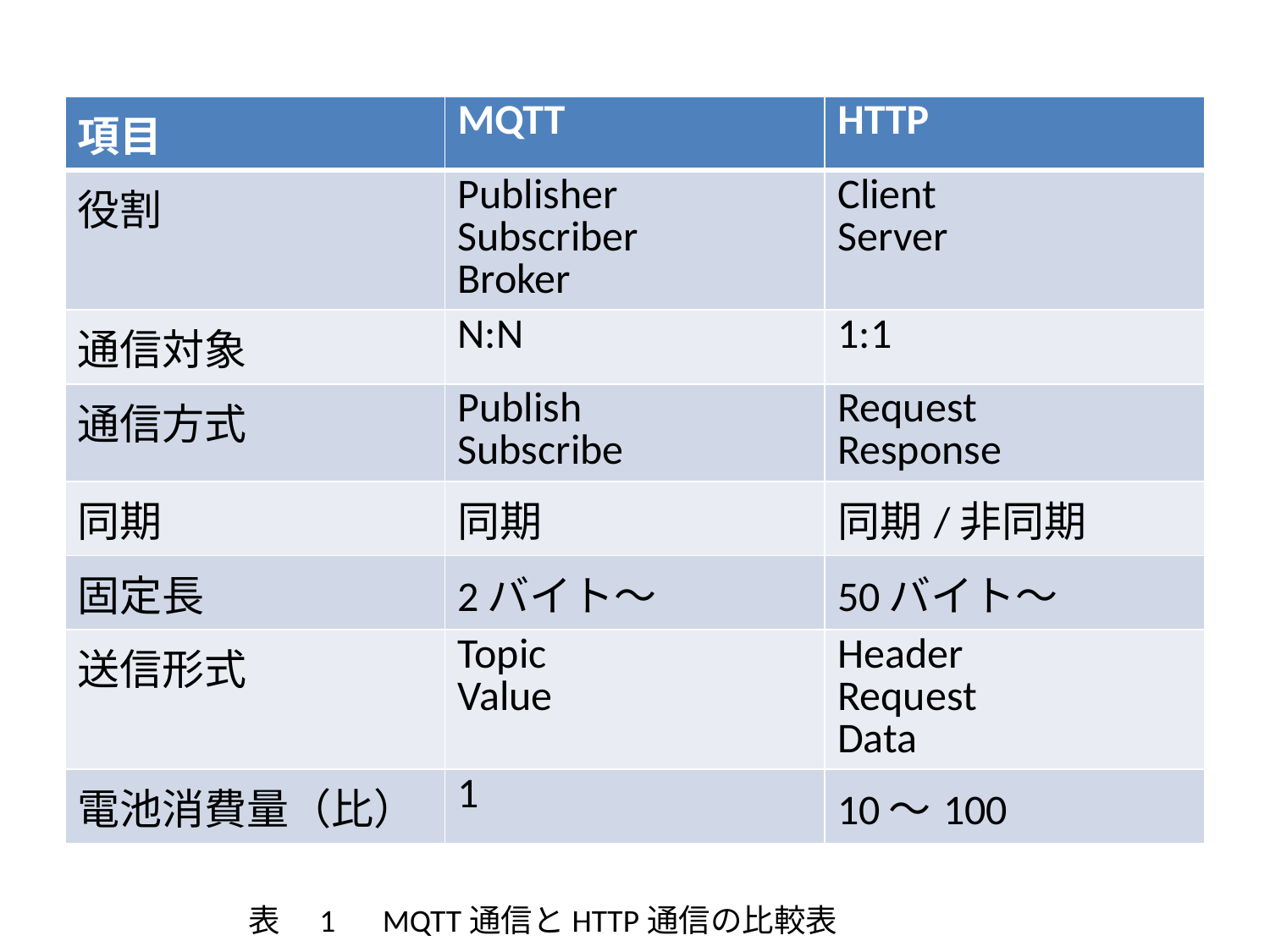

| 項目 | MQTT | HTTP |
| --- | --- | --- |
| 役割 | Publisher Subscriber Broker | Client Server |
| 通信対象 | N:N | 1:1 |
| 通信方式 | Publish Subscribe | Request Response |
| 同期 | 同期 | 同期/非同期 |
| 固定長 | 2バイト～ | 50バイト～ |
| 送信形式 | Topic Value | Header Request Data |
| 電池消費量（比） | 1 | 10～100 |
表　1　MQTT通信とHTTP通信の比較表